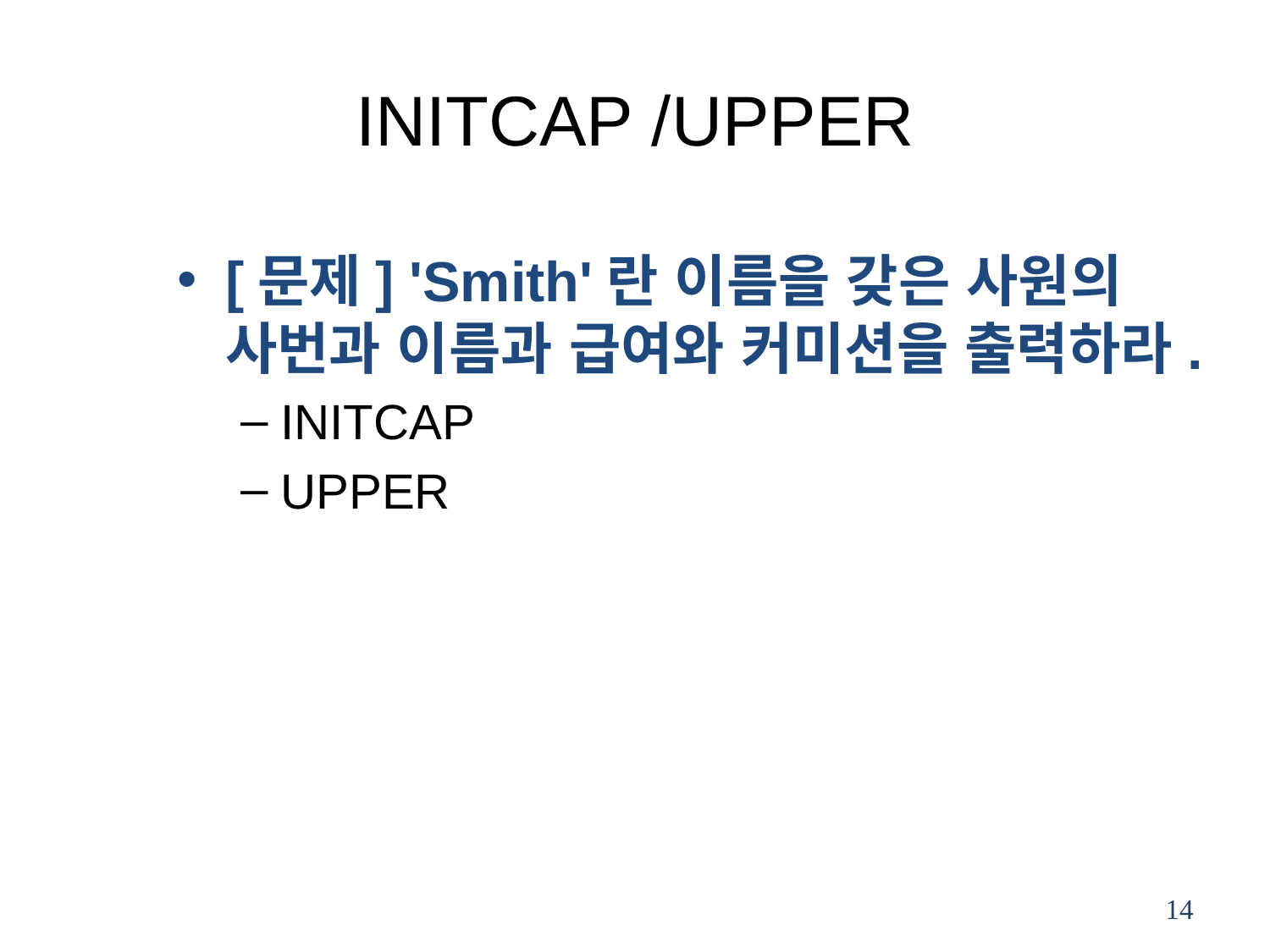

# INITCAP /UPPER
[문제] 'Smith'란 이름을 갖은 사원의 사번과 이름과 급여와 커미션을 출력하라.
INITCAP
UPPER

14